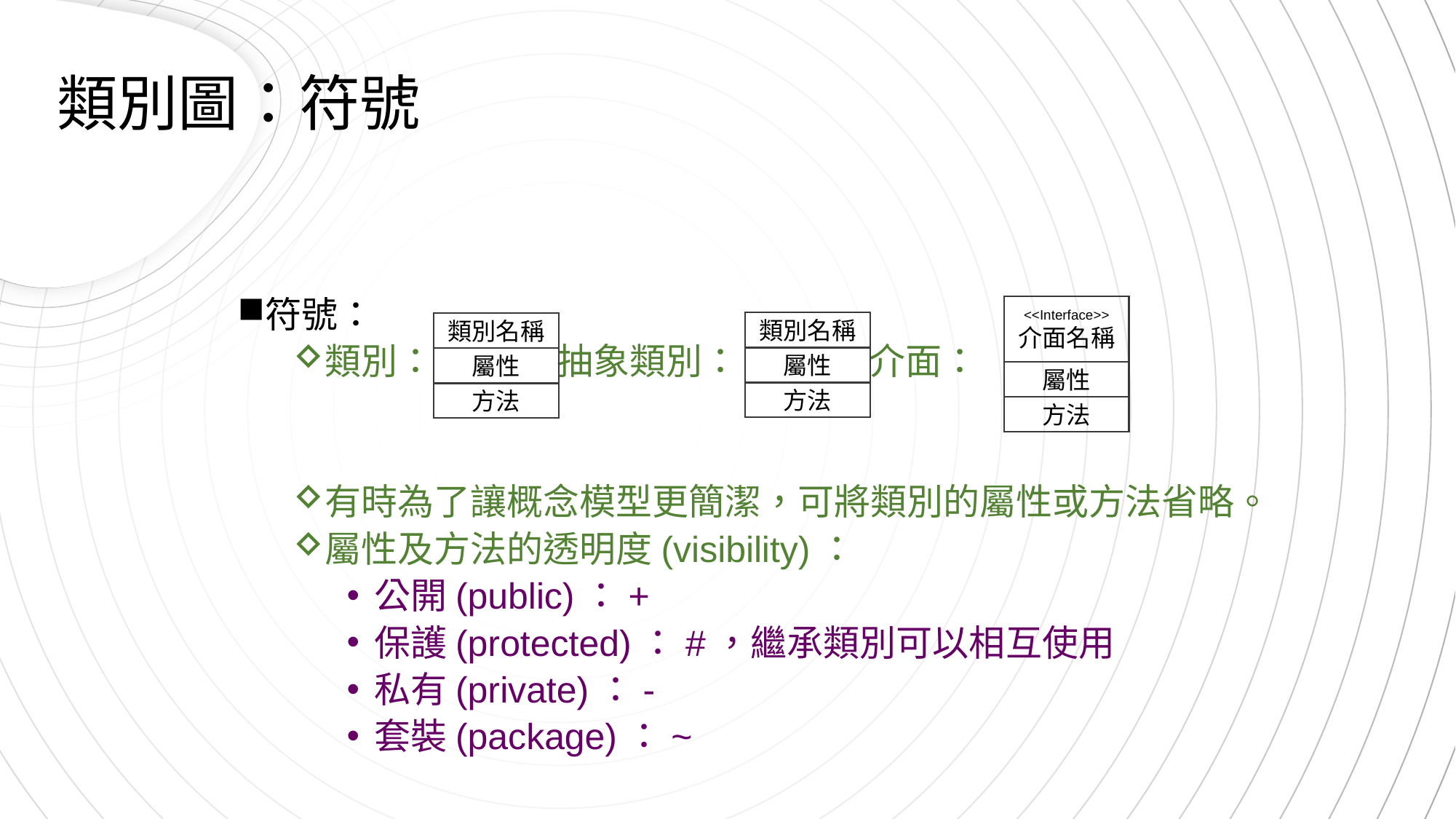

類別圖：符號
符號：
類別：               抽象類別：                介面：

有時為了讓概念模型更簡潔，可將類別的屬性或方法省略。
屬性及方法的透明度(visibility)：
公開(public)：+
保護(protected)：#，繼承類別可以相互使用
私有(private)：-
套裝(package)：~
<<Interface>>
介面名稱
屬性
方法
類別名稱
屬性
方法
類別名稱
屬性
方法